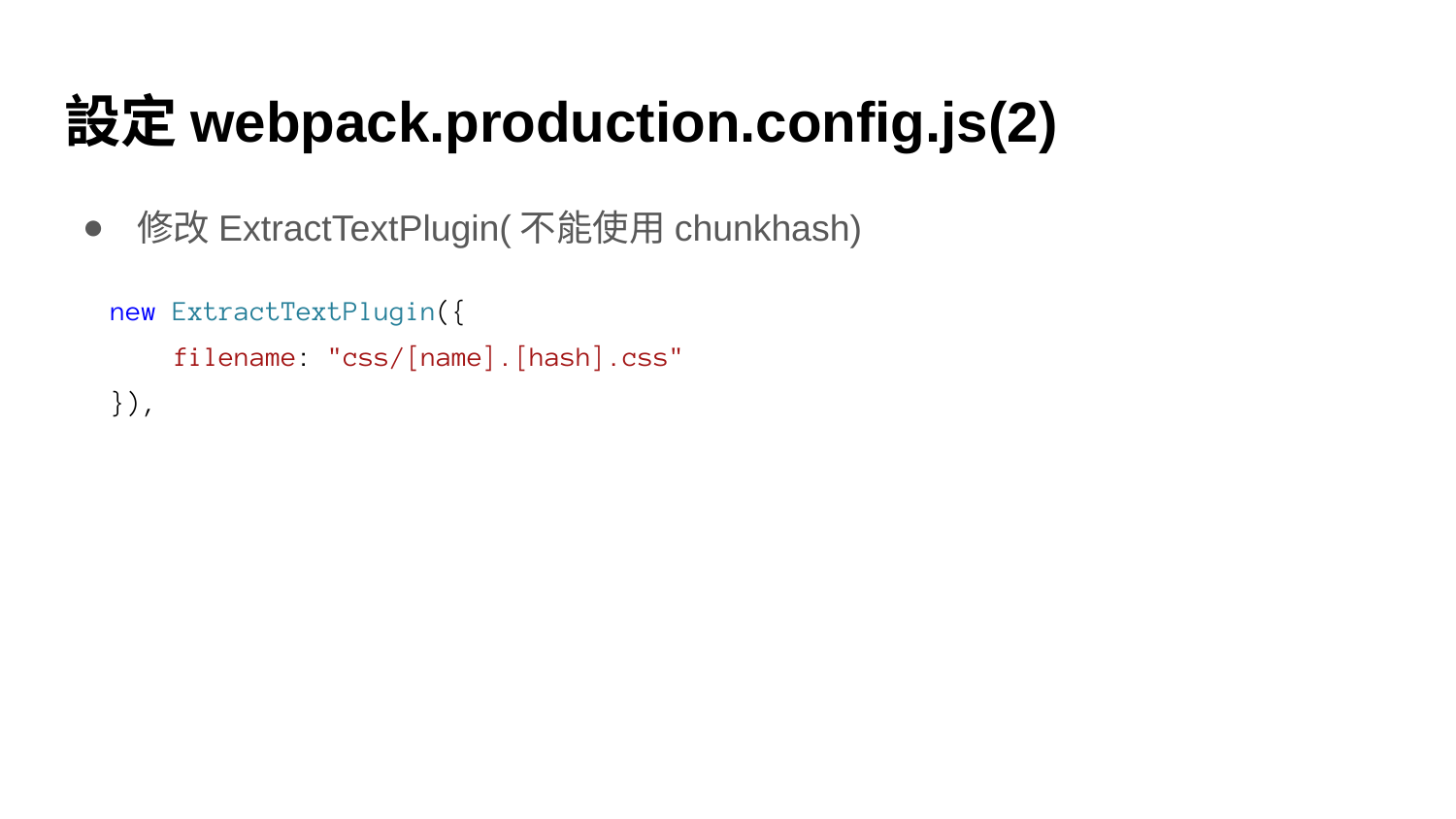

# 設定webpack.production.config.js(2)
修改ExtractTextPlugin(不能使用chunkhash)
   new ExtractTextPlugin({
       filename: "css/[name].[hash].css"
   }),